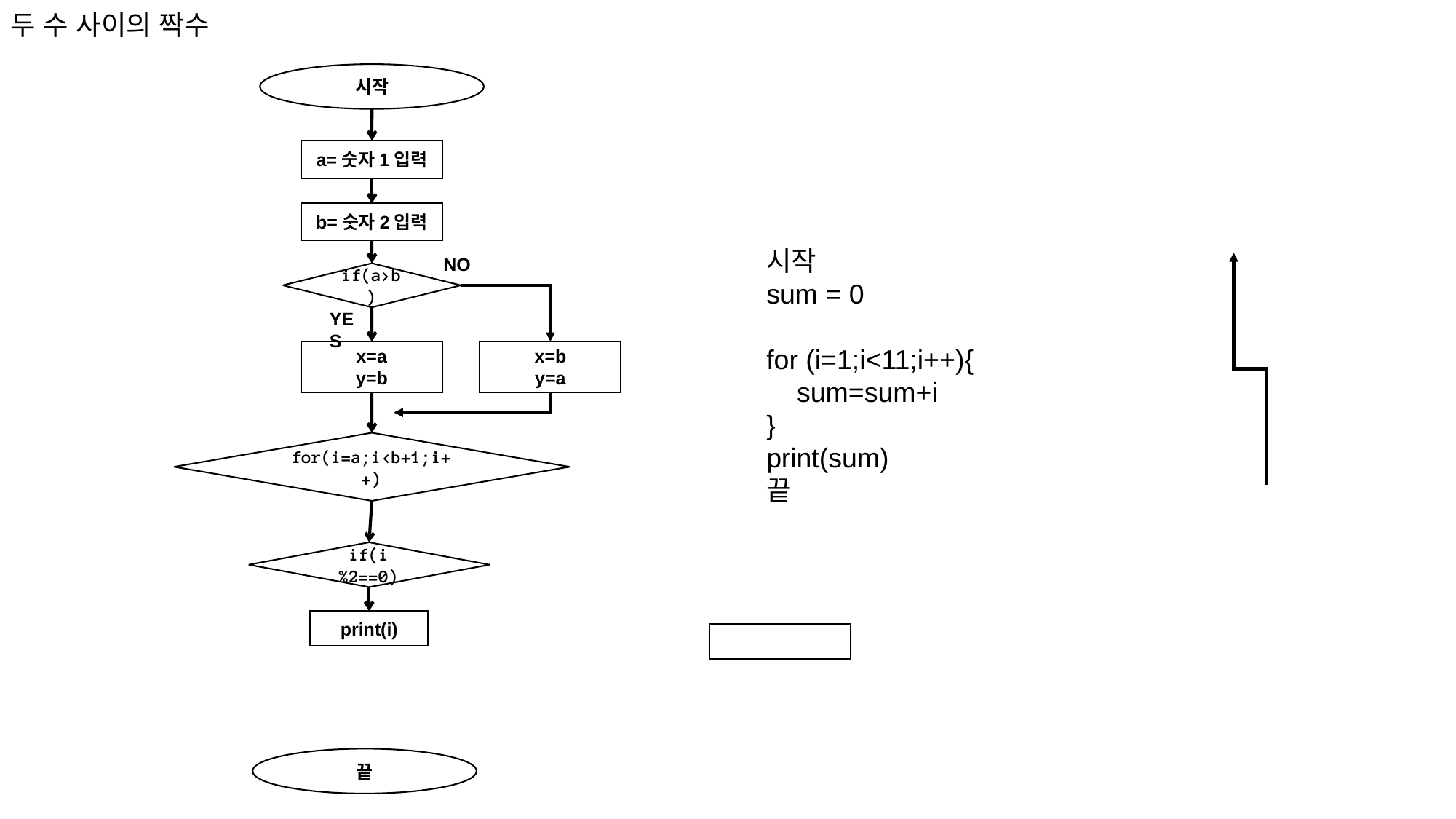

두 수 사이의 짝수
시작
a=숫자1입력
b=숫자2입력
시작
sum = 0
for (i=1;i<11;i++){
    sum=sum+i
}
print(sum)
끝
NO
if(a>b)
YES
x=a
y=b
x=b
y=a
for(i=a;i<b+1;i++)
if(i%2==0)
print(i)

끝